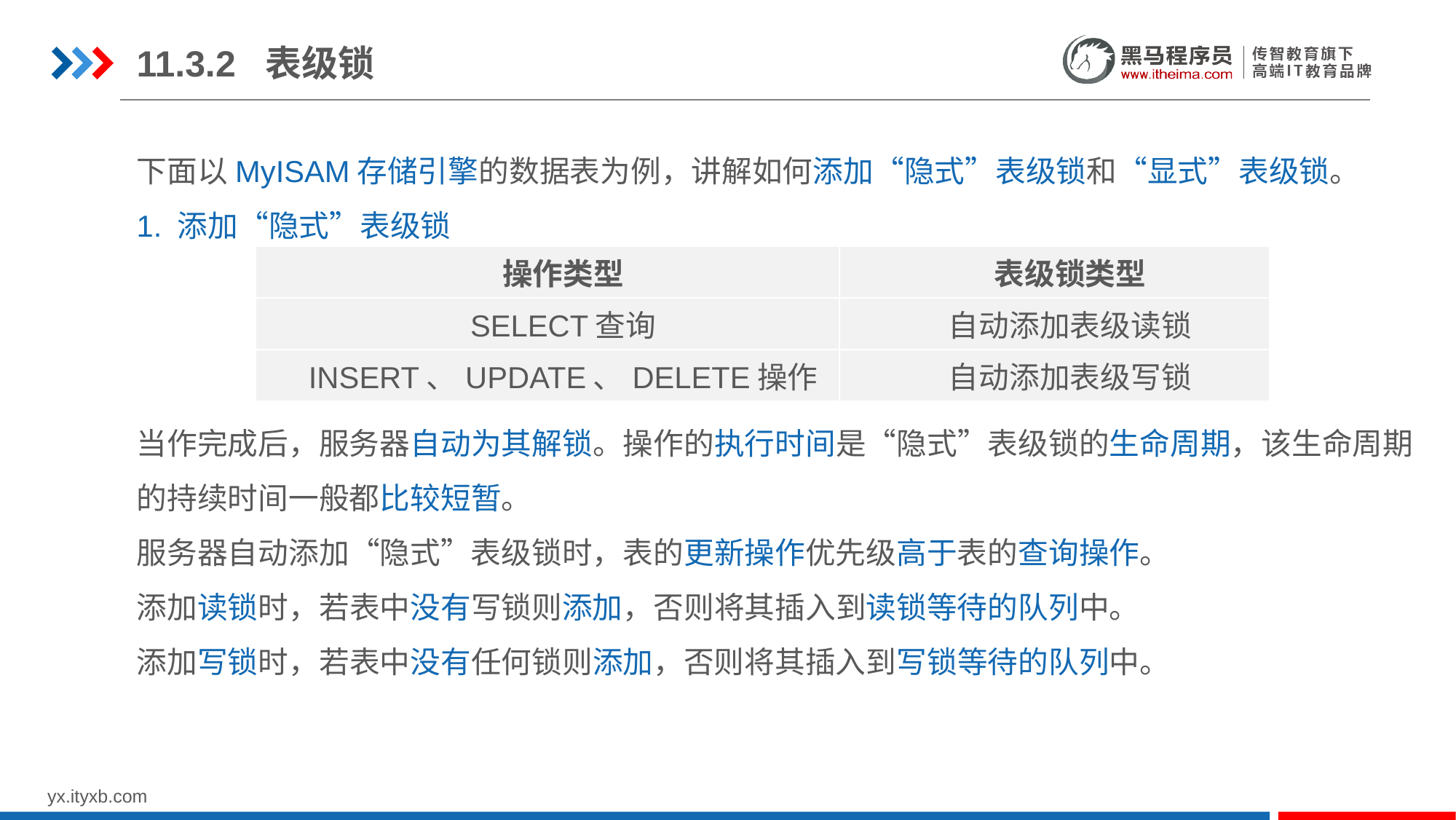

11.3.2  表级锁
下面以MyISAM存储引擎的数据表为例，讲解如何添加“隐式”表级锁和“显式”表级锁。
1. 添加“隐式”表级锁
| 操作类型 | 表级锁类型 |
| --- | --- |
| SELECT查询 | 自动添加表级读锁 |
| INSERT、UPDATE、DELETE操作 | 自动添加表级写锁 |
当作完成后，服务器自动为其解锁。操作的执行时间是“隐式”表级锁的生命周期，该生命周期的持续时间一般都比较短暂。
服务器自动添加“隐式”表级锁时，表的更新操作优先级高于表的查询操作。
添加读锁时，若表中没有写锁则添加，否则将其插入到读锁等待的队列中。
添加写锁时，若表中没有任何锁则添加，否则将其插入到写锁等待的队列中。